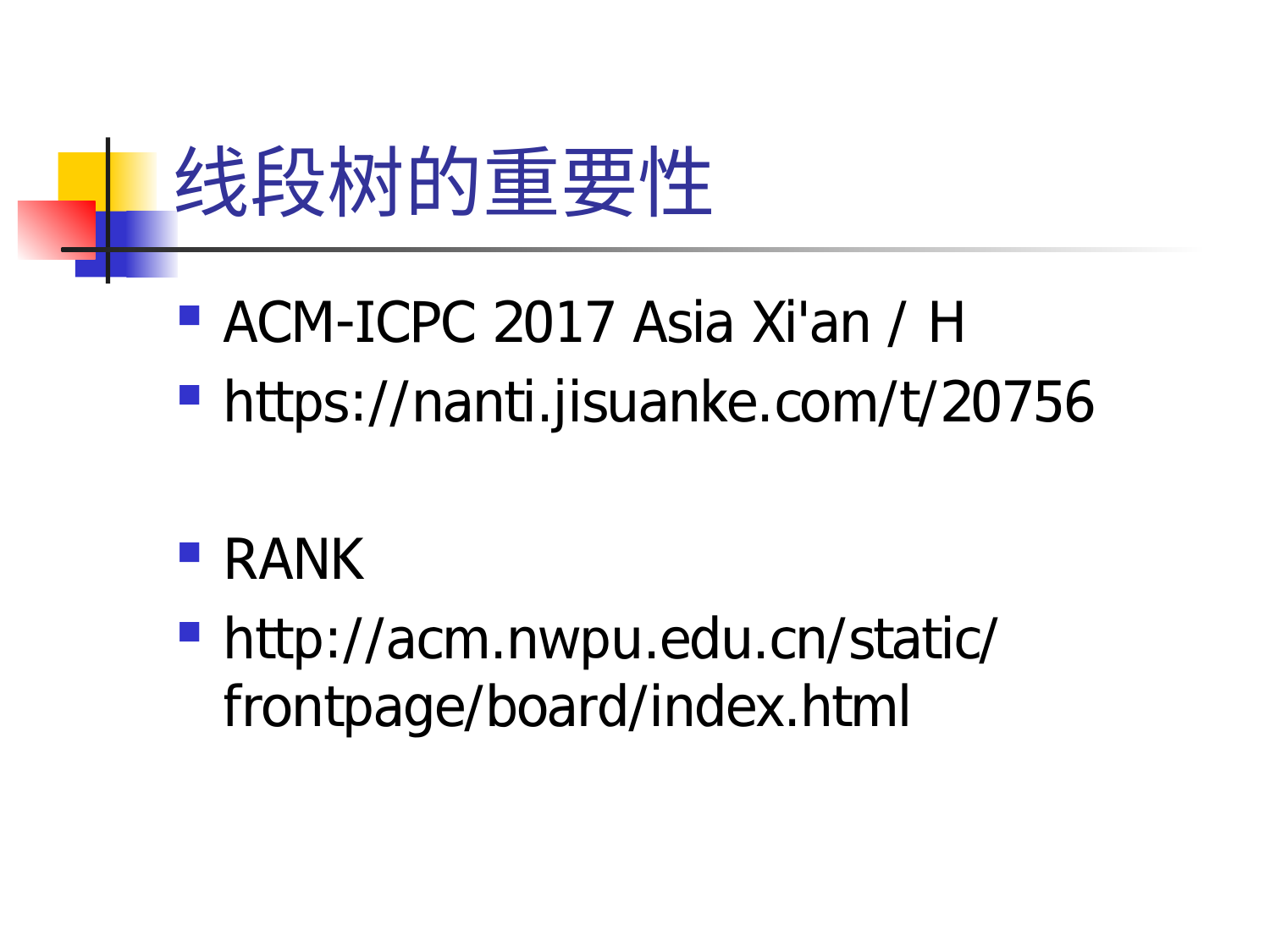

# 线段树的重要性
ACM-ICPC 2017 Asia Xi'an / H
https://nanti.jisuanke.com/t/20756

RANK
http://acm.nwpu.edu.cn/static/frontpage/board/index.html